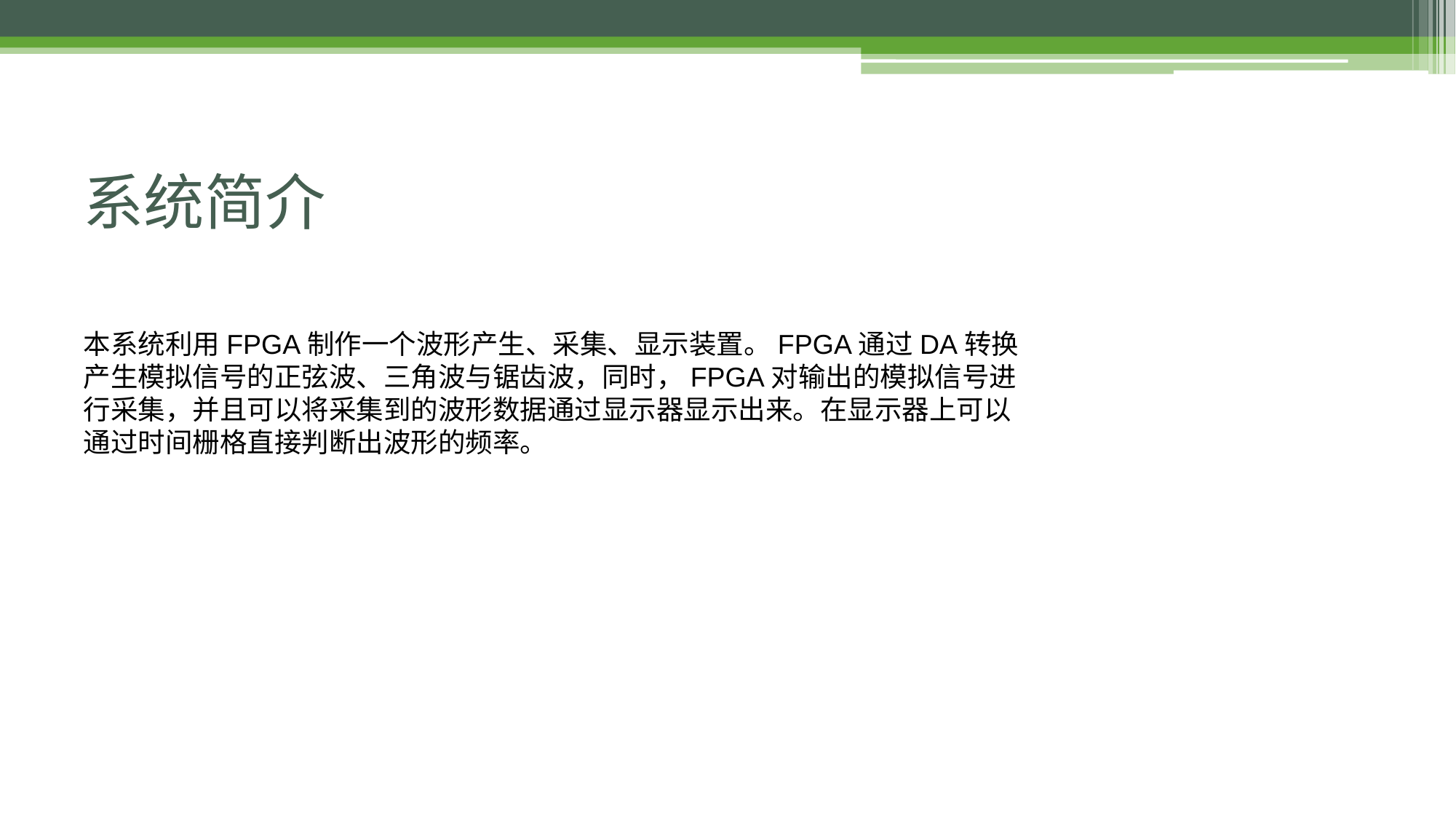

# 系统简介
本系统利用FPGA制作一个波形产生、采集、显示装置。FPGA通过DA转换产生模拟信号的正弦波、三角波与锯齿波，同时，FPGA对输出的模拟信号进行采集，并且可以将采集到的波形数据通过显示器显示出来。在显示器上可以通过时间栅格直接判断出波形的频率。